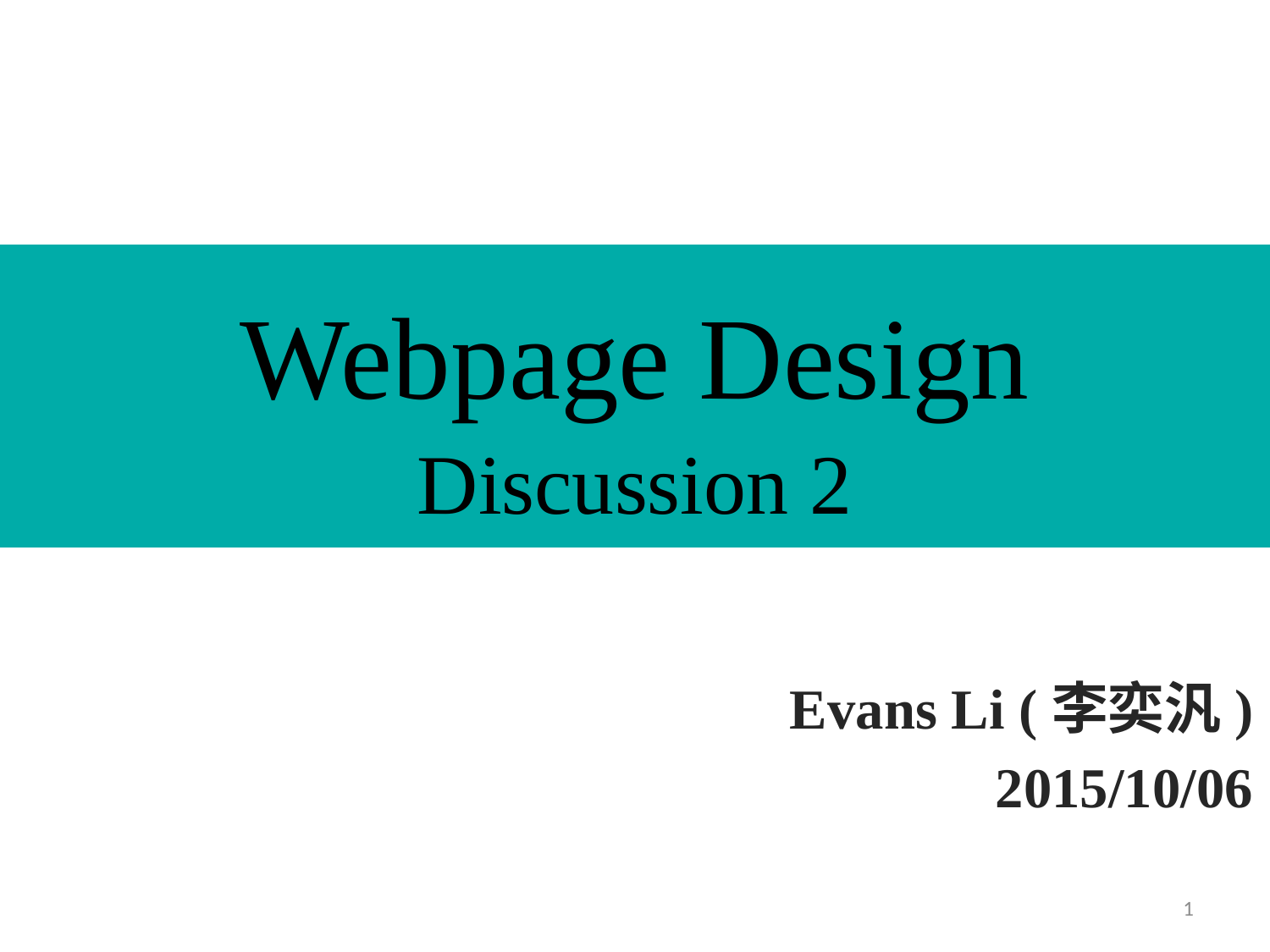

# Webpage Design
Discussion 2
Evans Li (李奕汎)
2015/10/06

1